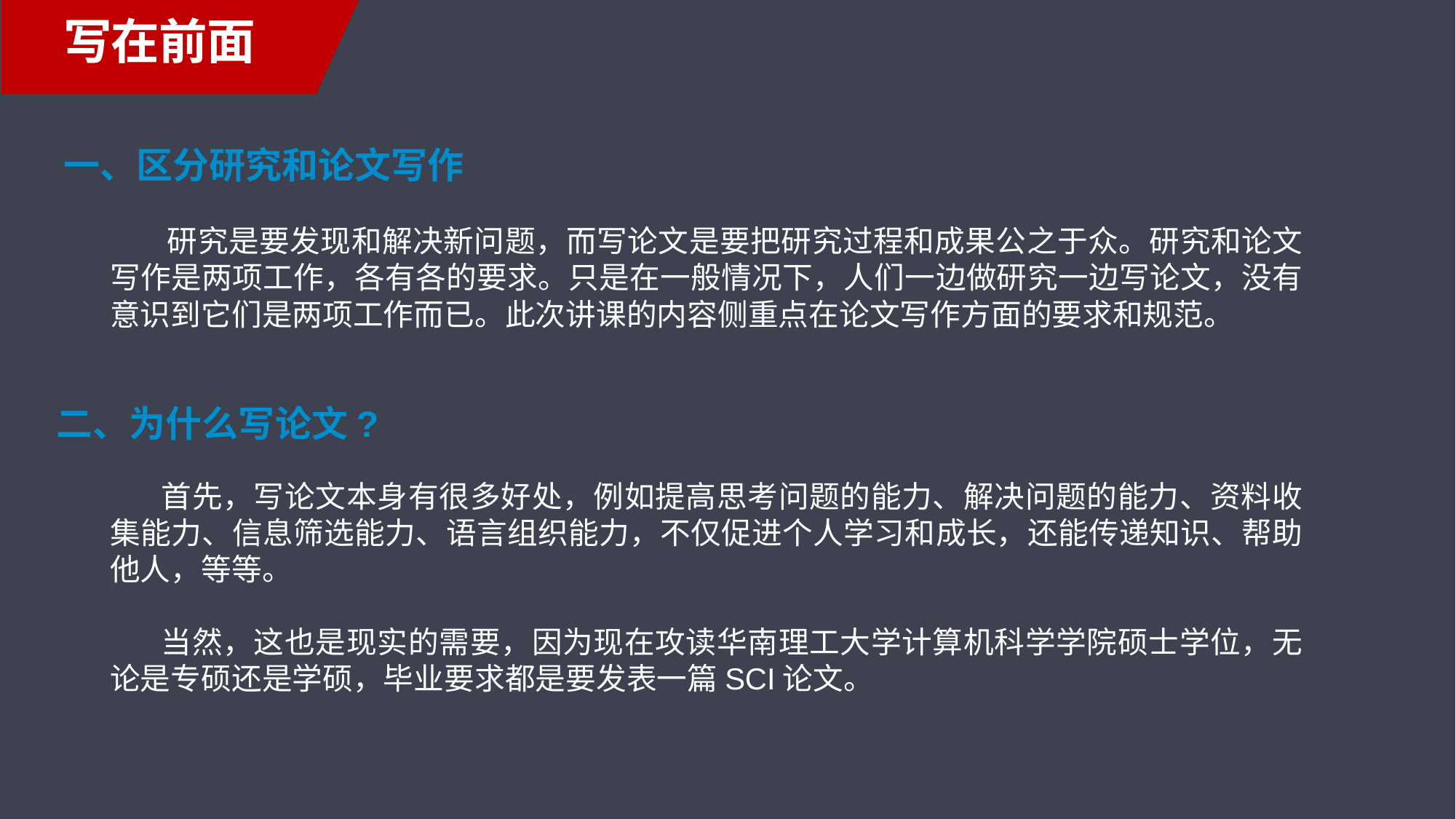

写在前面
一、区分研究和论文写作

       研究是要发现和解决新问题，而写论文是要把研究过程和成果公之于众。研究和论文写作是两项工作，各有各的要求。只是在一般情况下，人们一边做研究一边写论文，没有意识到它们是两项工作而已。此次讲课的内容侧重点在论文写作方面的要求和规范。

      首先，写论文本身有很多好处，例如提高思考问题的能力、解决问题的能力、资料收集能力、信息筛选能力、语言组织能力，不仅促进个人学习和成长，还能传递知识、帮助他人，等等。

      当然，这也是现实的需要，因为现在攻读华南理工大学计算机科学学院硕士学位，无论是专硕还是学硕，毕业要求都是要发表一篇SCI论文。

二、为什么写论文?